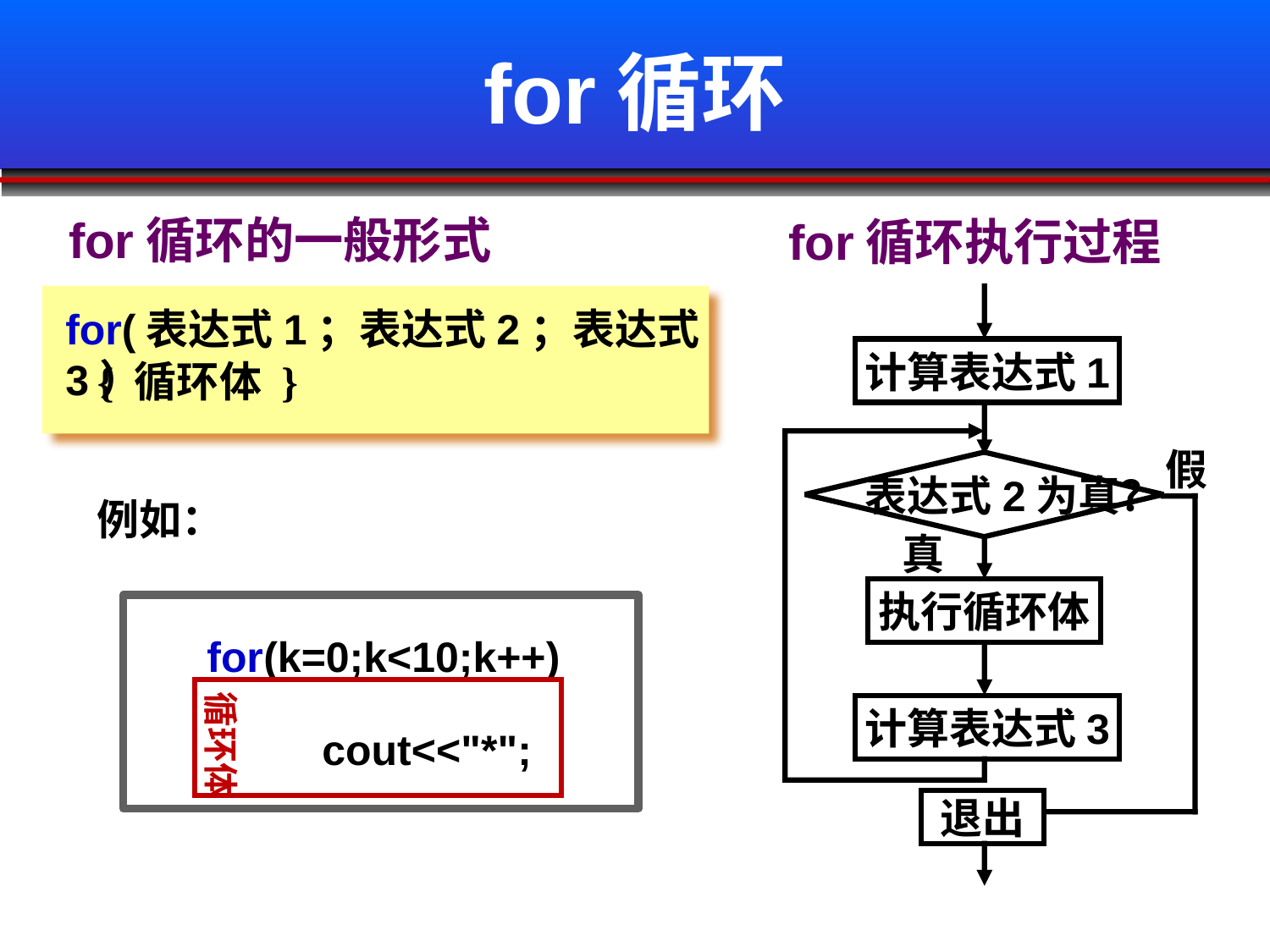

# for循环
 for循环的一般形式
 for循环执行过程

for(表达式1；表达式2；表达式3）
计算表达式1
{ 循环体 }

假

表达式2为真？
 例如：

真

执行循环体
      for(k=0;k<10;k++)
	     cout<<"*";

循环体
计算表达式3

退出